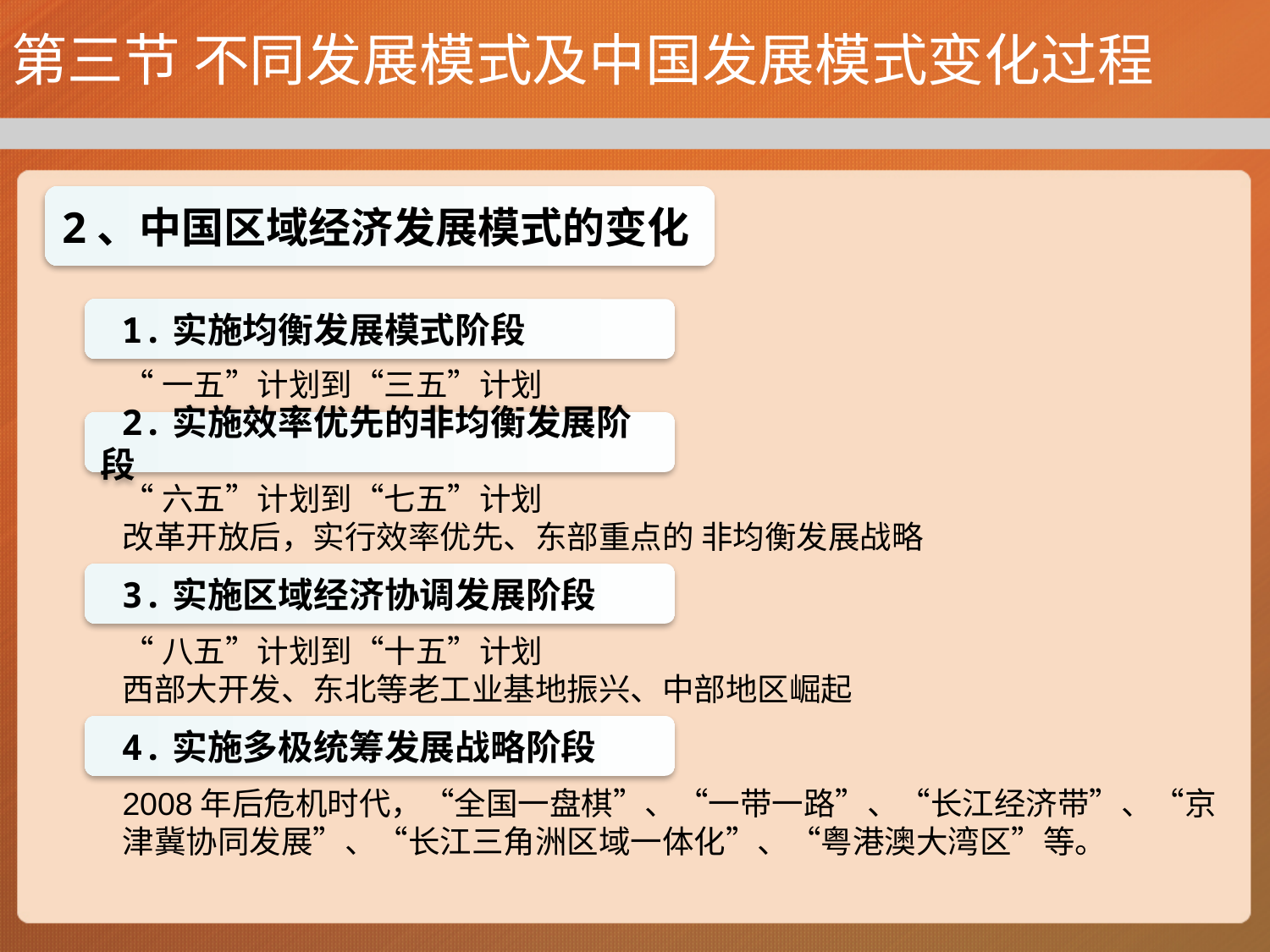

# 第三节 不同发展模式及中国发展模式变化过程
2、中国区域经济发展模式的变化
 1.实施均衡发展模式阶段
“一五”计划到“三五”计划

“六五”计划到“七五”计划
改革开放后，实行效率优先、东部重点的 非均衡发展战略

“八五”计划到“十五”计划
西部大开发、东北等老工业基地振兴、中部地区崛起

2008年后危机时代，“全国一盘棋”、“一带一路”、“长江经济带”、“京津冀协同发展”、“长江三角洲区域一体化”、“粤港澳大湾区”等。
 2.实施效率优先的非均衡发展阶段
 3.实施区域经济协调发展阶段
 4.实施多极统筹发展战略阶段